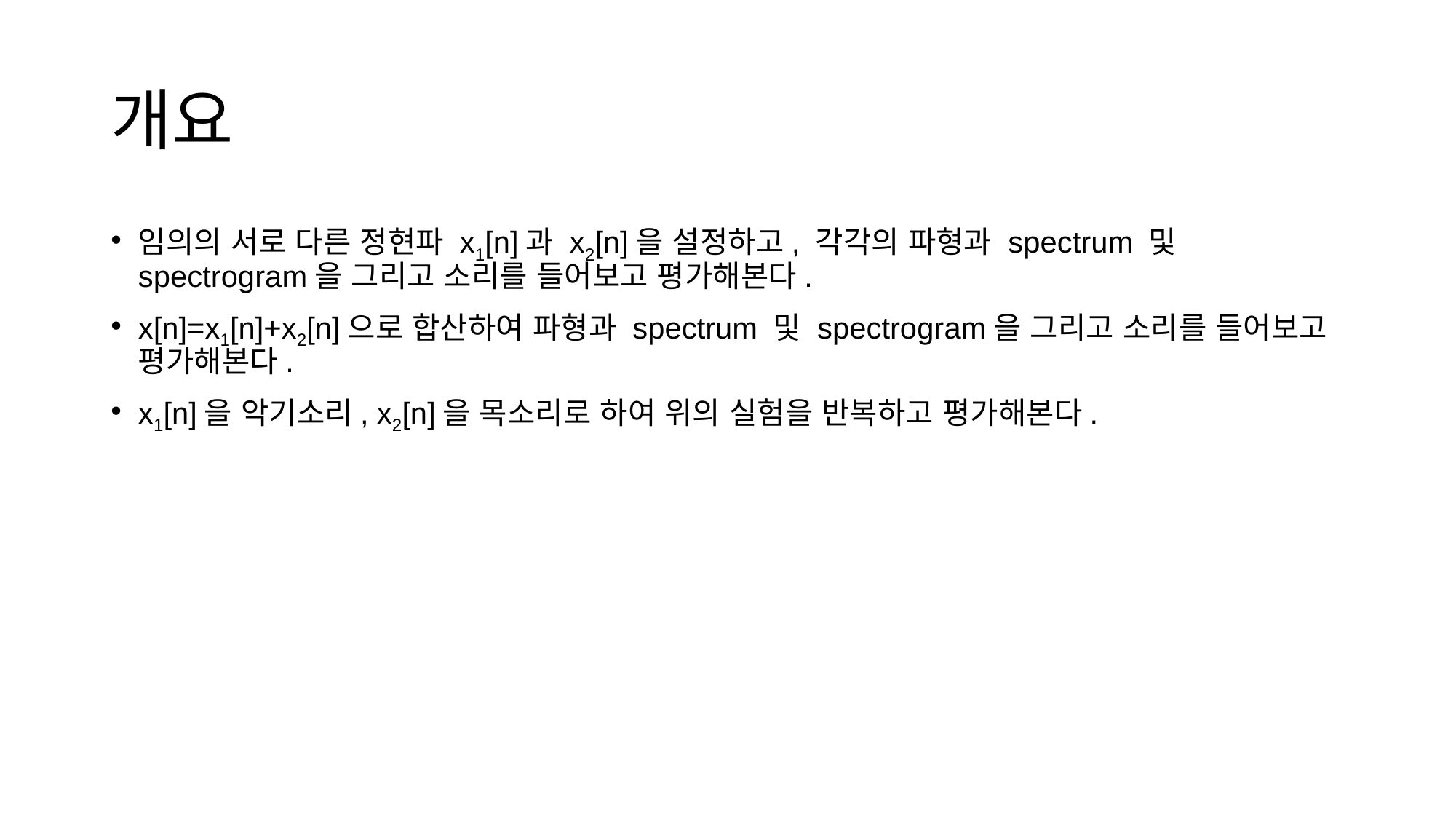

# 개요
임의의 서로 다른 정현파 x1[n]과 x2[n]을 설정하고, 각각의 파형과 spectrum 및 spectrogram을 그리고 소리를 들어보고 평가해본다.
x[n]=x1[n]+x2[n]으로 합산하여 파형과 spectrum 및 spectrogram을 그리고 소리를 들어보고 평가해본다.
x1[n]을 악기소리, x2[n]을 목소리로 하여 위의 실험을 반복하고 평가해본다.